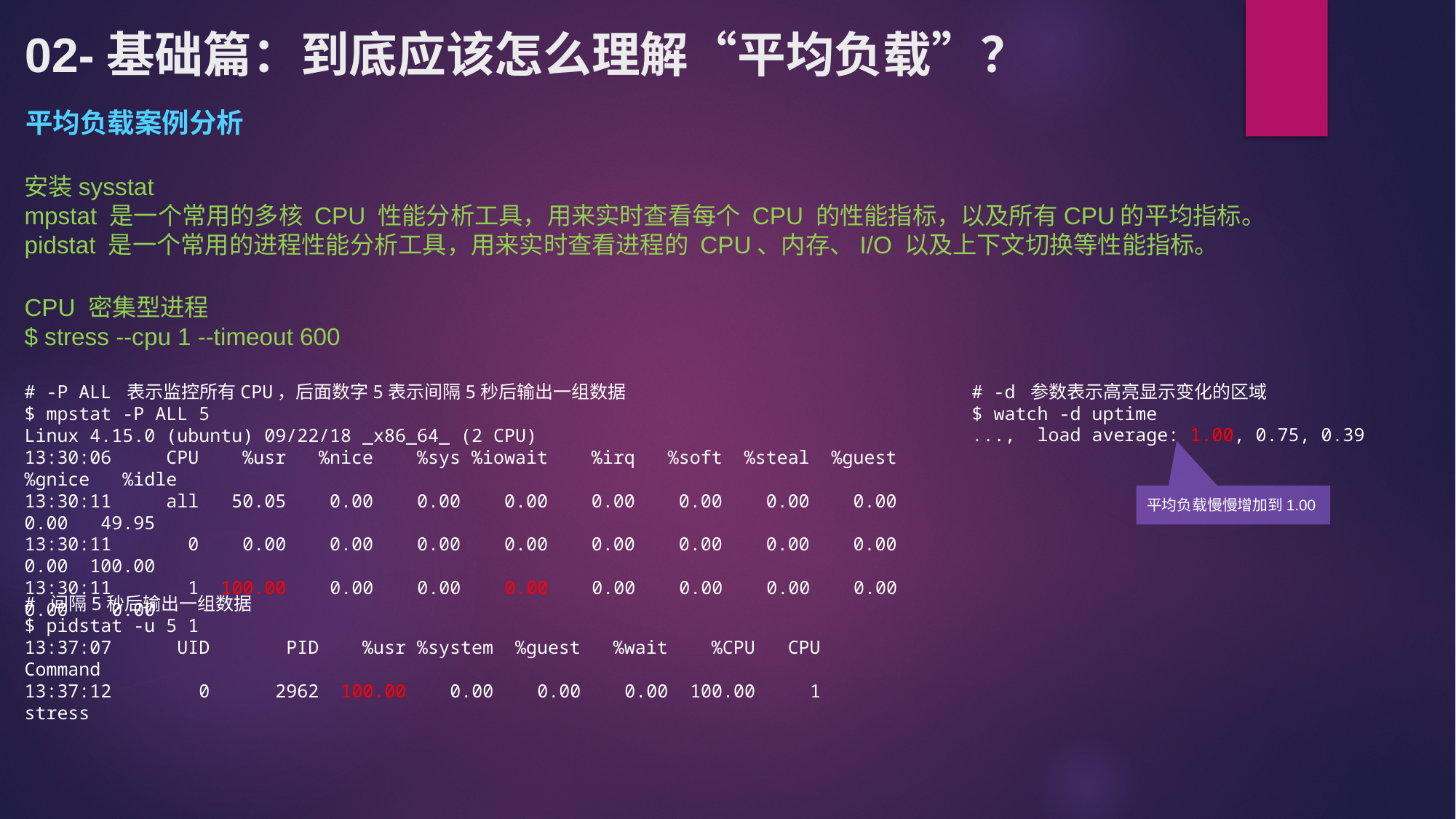

# 02-基础篇：到底应该怎么理解“平均负载”？
平均负载案例分析
安装sysstat
mpstat 是一个常用的多核 CPU 性能分析工具，用来实时查看每个 CPU 的性能指标，以及所有CPU的平均指标。
pidstat 是一个常用的进程性能分析工具，用来实时查看进程的 CPU、内存、I/O 以及上下文切换等性能指标。
CPU 密集型进程
$ stress --cpu 1 --timeout 600
# -d 参数表示高亮显示变化的区域
$ watch -d uptime
...,  load average: 1.00, 0.75, 0.39
# -P ALL 表示监控所有CPU，后面数字5表示间隔5秒后输出一组数据
$ mpstat -P ALL 5
Linux 4.15.0 (ubuntu) 09/22/18 _x86_64_ (2 CPU)
13:30:06     CPU    %usr   %nice    %sys %iowait    %irq   %soft  %steal  %guest  %gnice   %idle
13:30:11     all   50.05    0.00    0.00    0.00    0.00    0.00    0.00    0.00    0.00   49.95
13:30:11       0    0.00    0.00    0.00    0.00    0.00    0.00    0.00    0.00    0.00  100.00
13:30:11       1  100.00    0.00    0.00    0.00    0.00    0.00    0.00    0.00    0.00    0.00
平均负载慢慢增加到1.00
# 间隔5秒后输出一组数据
$ pidstat -u 5 1
13:37:07      UID       PID    %usr %system  %guest   %wait    %CPU   CPU  Command
13:37:12        0      2962  100.00    0.00    0.00    0.00  100.00     1  stress